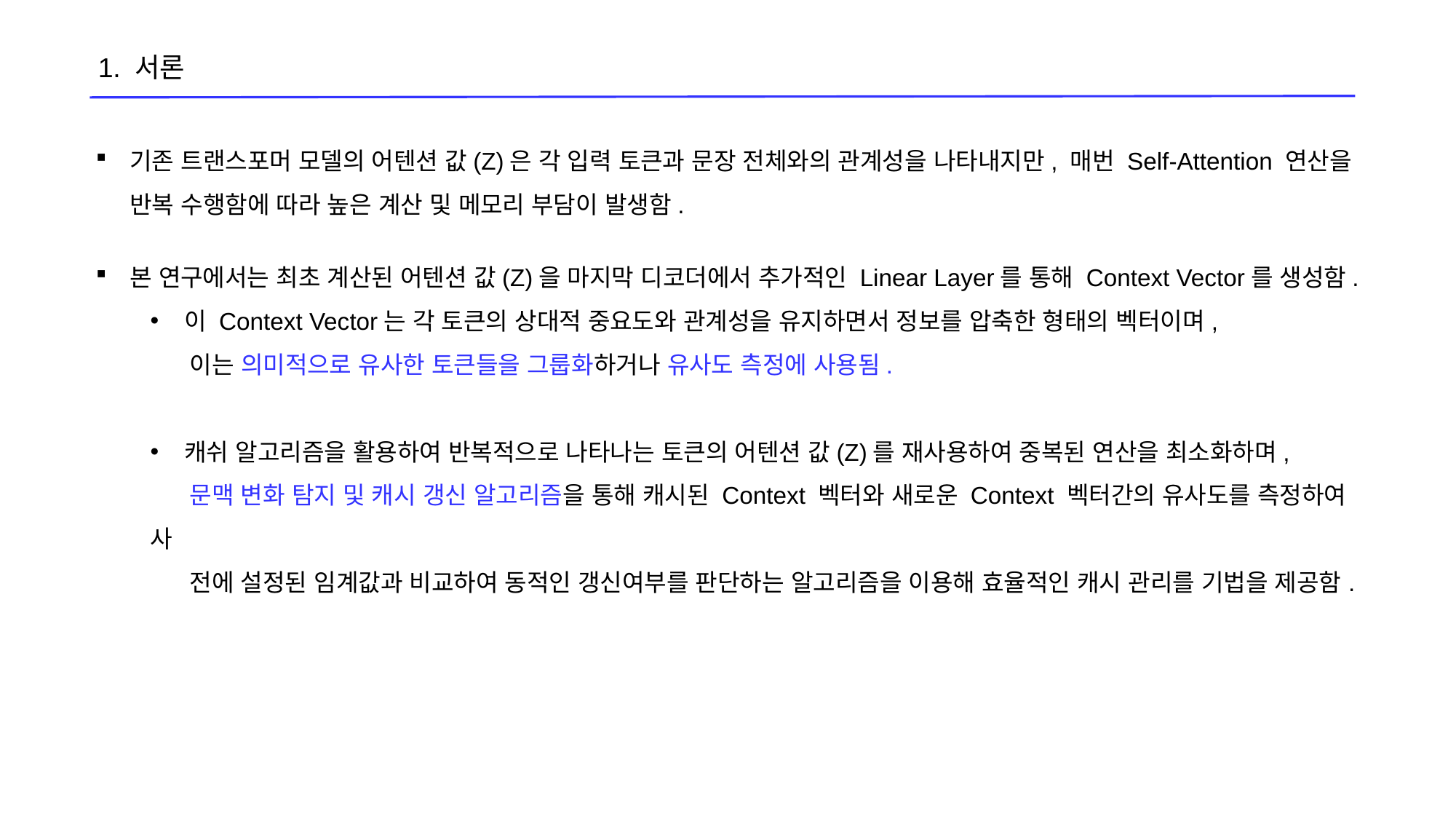

1. 서론
기존 트랜스포머 모델의 어텐션 값(Z)은 각 입력 토큰과 문장 전체와의 관계성을 나타내지만, 매번 Self-Attention 연산을 반복 수행함에 따라 높은 계산 및 메모리 부담이 발생함.

본 연구에서는 최초 계산된 어텐션 값(Z)을 마지막 디코더에서 추가적인 Linear Layer를 통해 Context Vector를 생성함.
이 Context Vector는 각 토큰의 상대적 중요도와 관계성을 유지하면서 정보를 압축한 형태의 벡터이며,
     이는 의미적으로 유사한 토큰들을 그룹화하거나 유사도 측정에 사용됨.

캐쉬 알고리즘을 활용하여 반복적으로 나타나는 토큰의 어텐션 값(Z)를 재사용하여 중복된 연산을 최소화하며,
     문맥 변화 탐지 및 캐시 갱신 알고리즘을 통해 캐시된 Context 벡터와 새로운 Context 벡터간의 유사도를 측정하여 사
     전에 설정된 임계값과 비교하여 동적인 갱신여부를 판단하는 알고리즘을 이용해 효율적인 캐시 관리를 기법을 제공함.